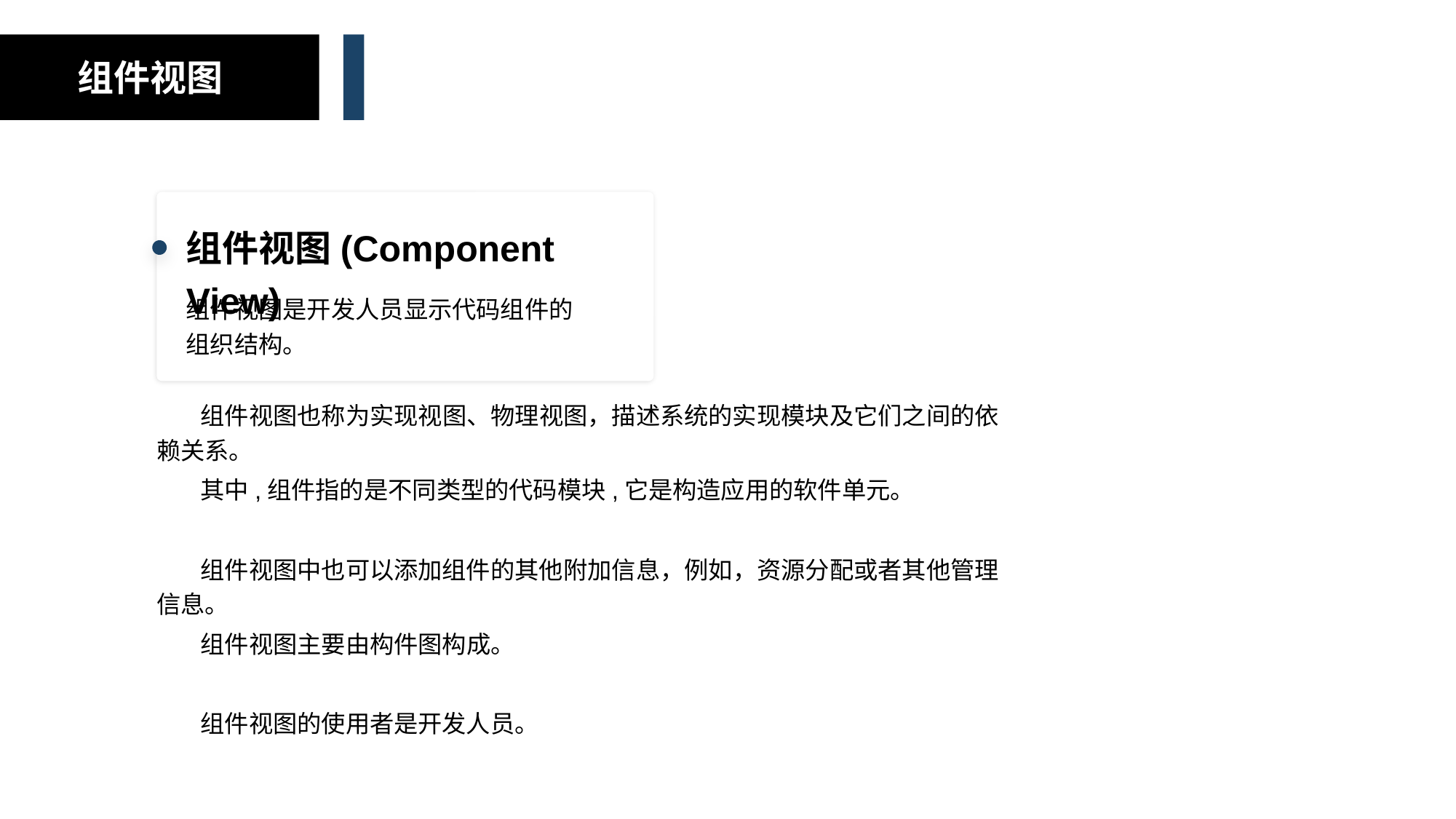

组件视图

组件视图(Component View)
组件视图是开发人员显示代码组件的组织结构。

       组件视图也称为实现视图、物理视图，描述系统的实现模块及它们之间的依赖关系。
       其中,组件指的是不同类型的代码模块,它是构造应用的软件单元。

       组件视图中也可以添加组件的其他附加信息，例如，资源分配或者其他管理信息。
       组件视图主要由构件图构成。

       组件视图的使用者是开发人员。